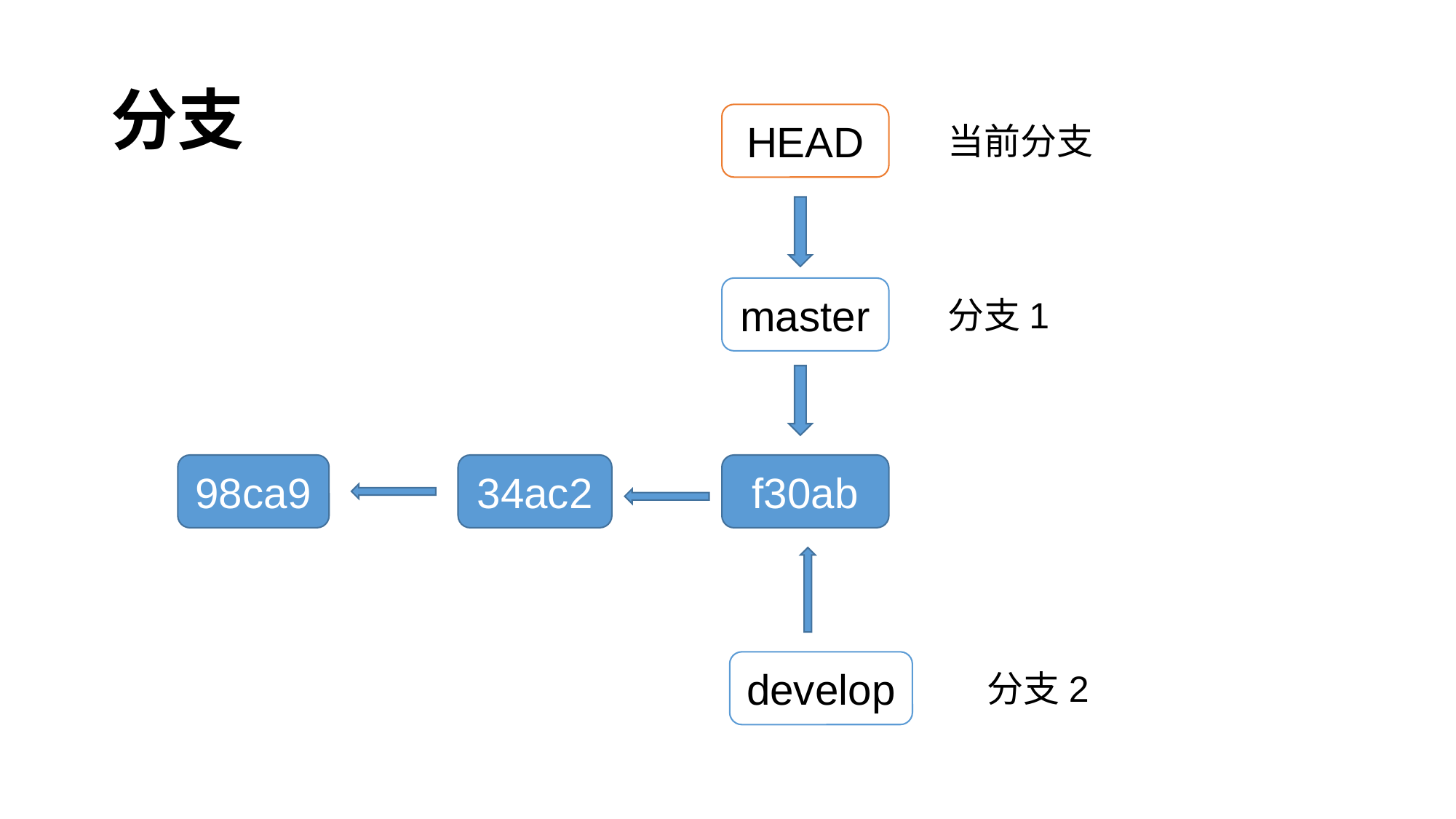

# 分支
HEAD
当前分支

master
分支1

98ca9
34ac2
f30ab

develop
分支2